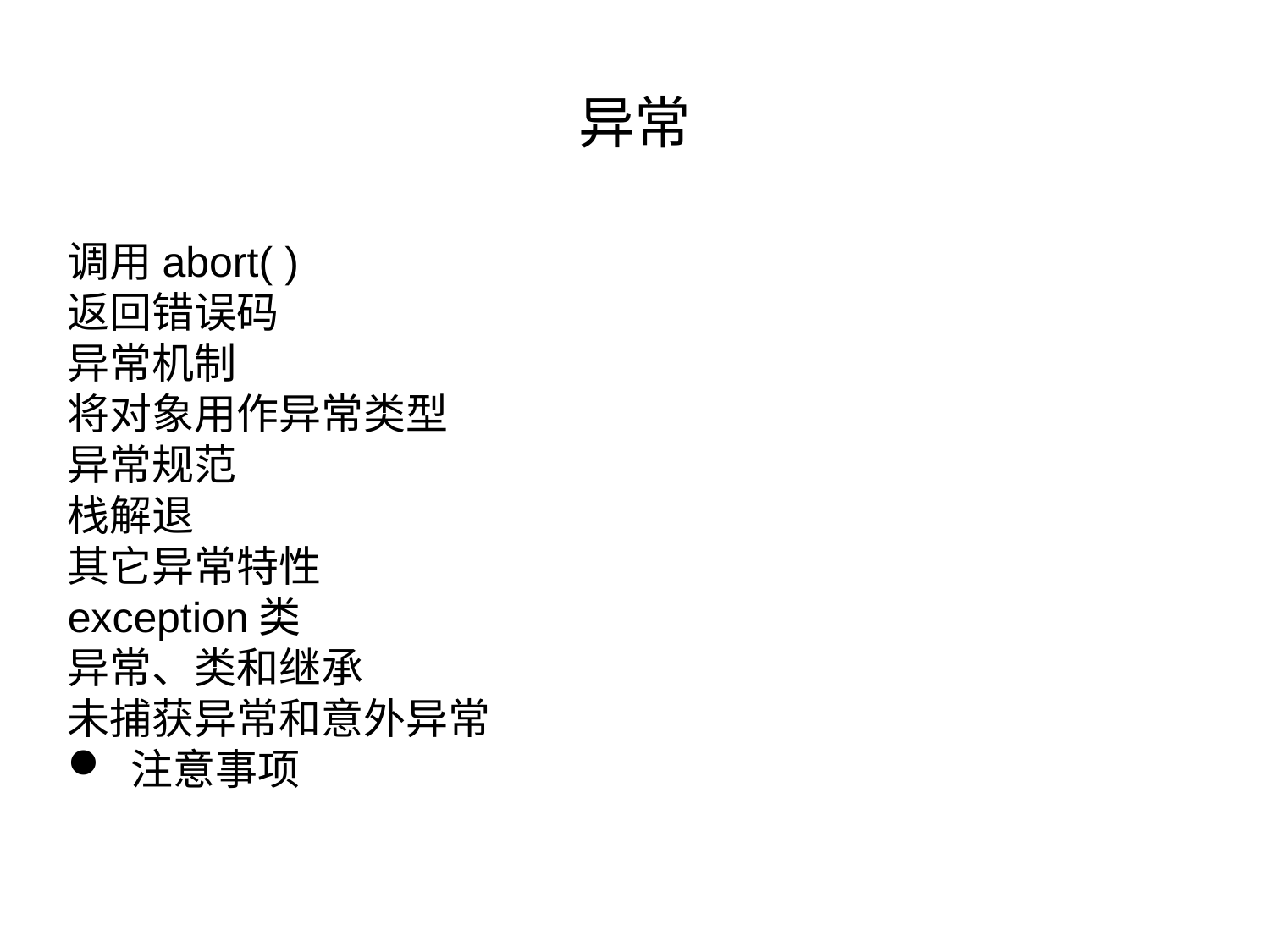

异常
调用abort( )
返回错误码
异常机制
将对象用作异常类型
异常规范
栈解退
其它异常特性
exception类
异常、类和继承
未捕获异常和意外异常
注意事项